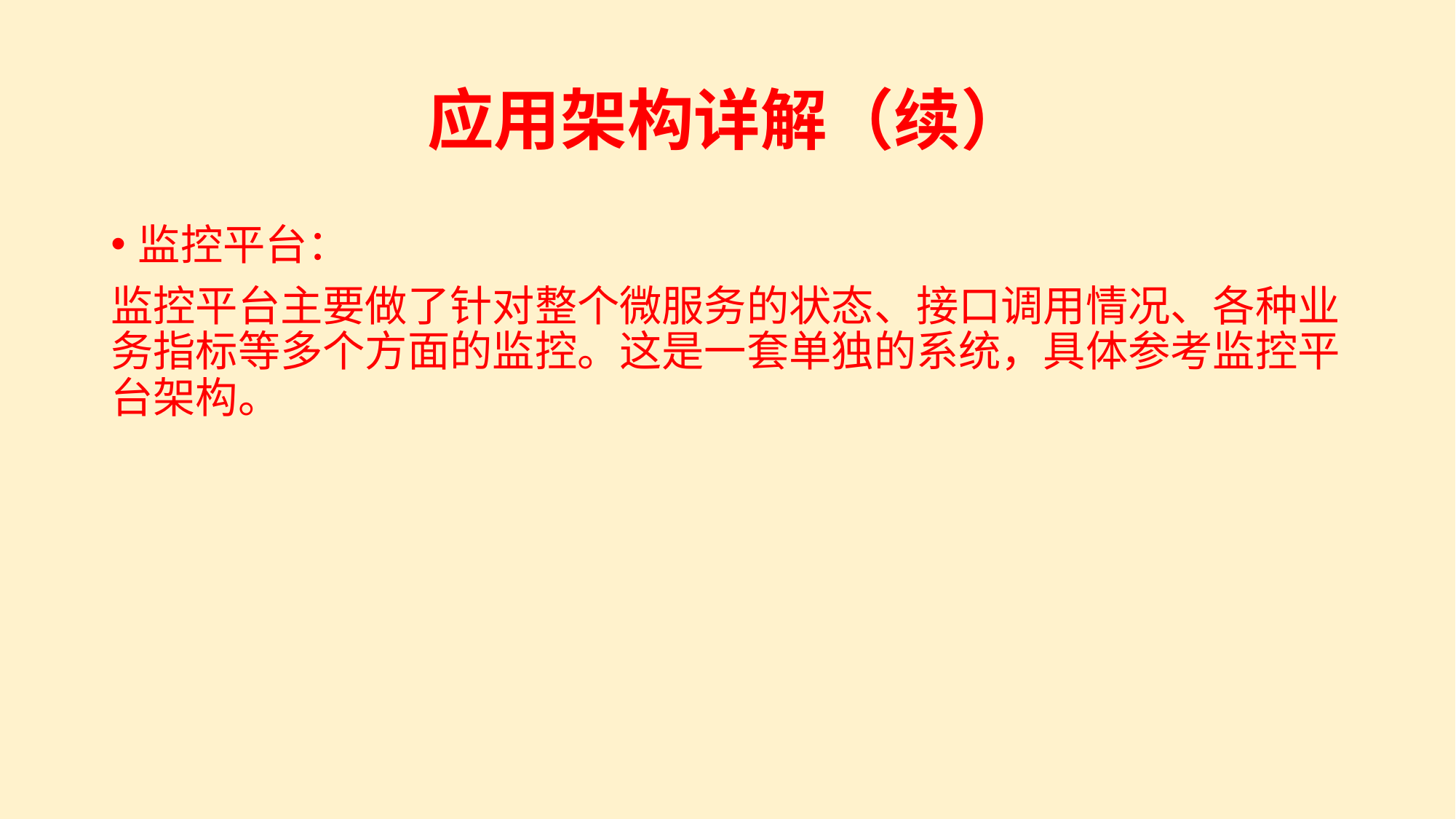

# 应用架构详解（续）
监控平台：
监控平台主要做了针对整个微服务的状态、接口调用情况、各种业务指标等多个方面的监控。这是一套单独的系统，具体参考监控平台架构。